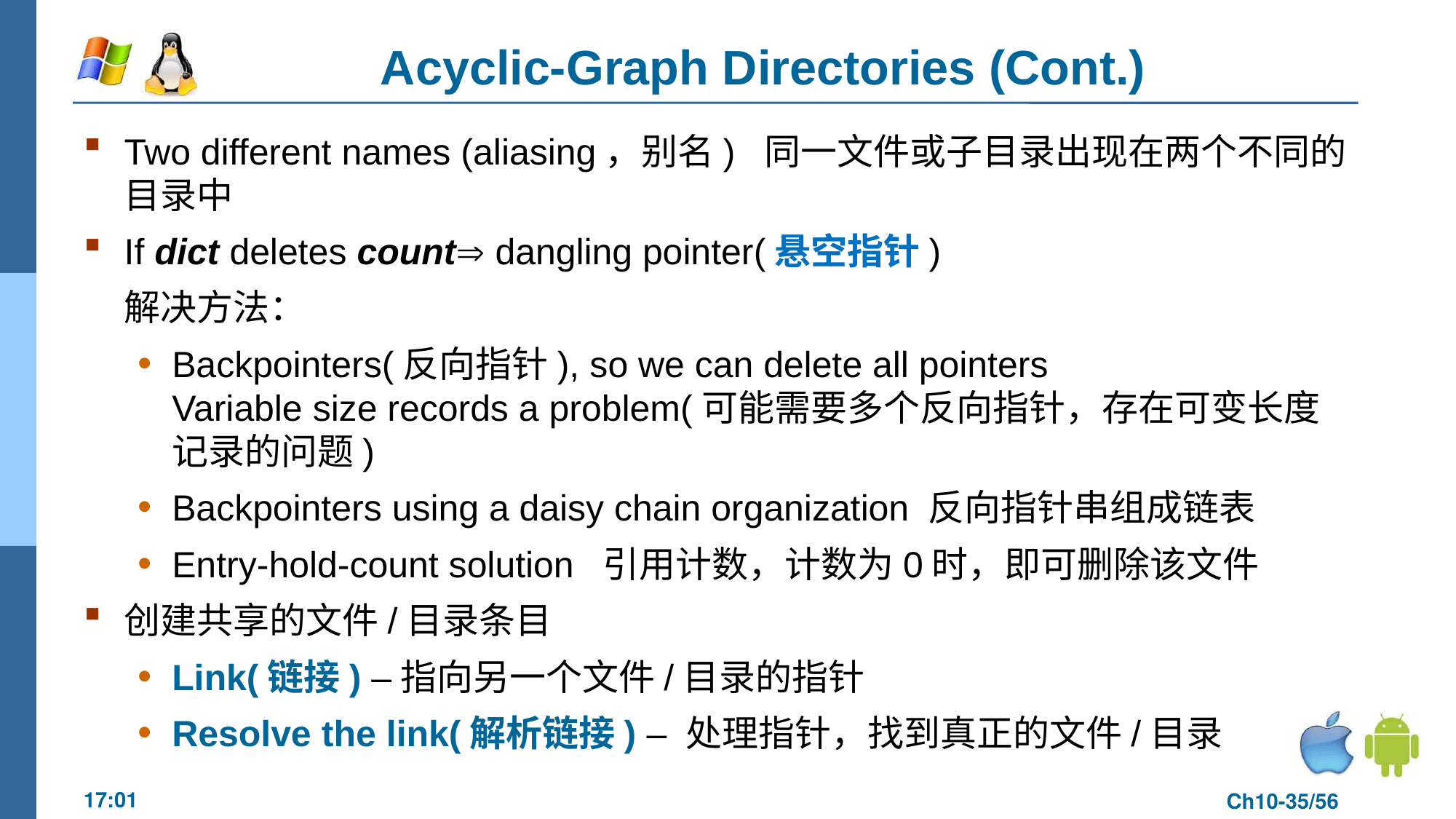

# Acyclic-Graph Directories (Cont.)
Two different names (aliasing，别名)  同一文件或子目录出现在两个不同的目录中
If dict deletes count⇒ dangling pointer(悬空指针)
	解决方法：
Backpointers(反向指针), so we can delete all pointers
Variable size records a problem(可能需要多个反向指针，存在可变长度记录的问题)
Backpointers using a daisy chain organization 反向指针串组成链表
Entry-hold-count solution  引用计数，计数为0时，即可删除该文件
创建共享的文件/目录条目
Link(链接) –指向另一个文件/目录的指针
Resolve the link(解析链接) – 处理指针，找到真正的文件/目录